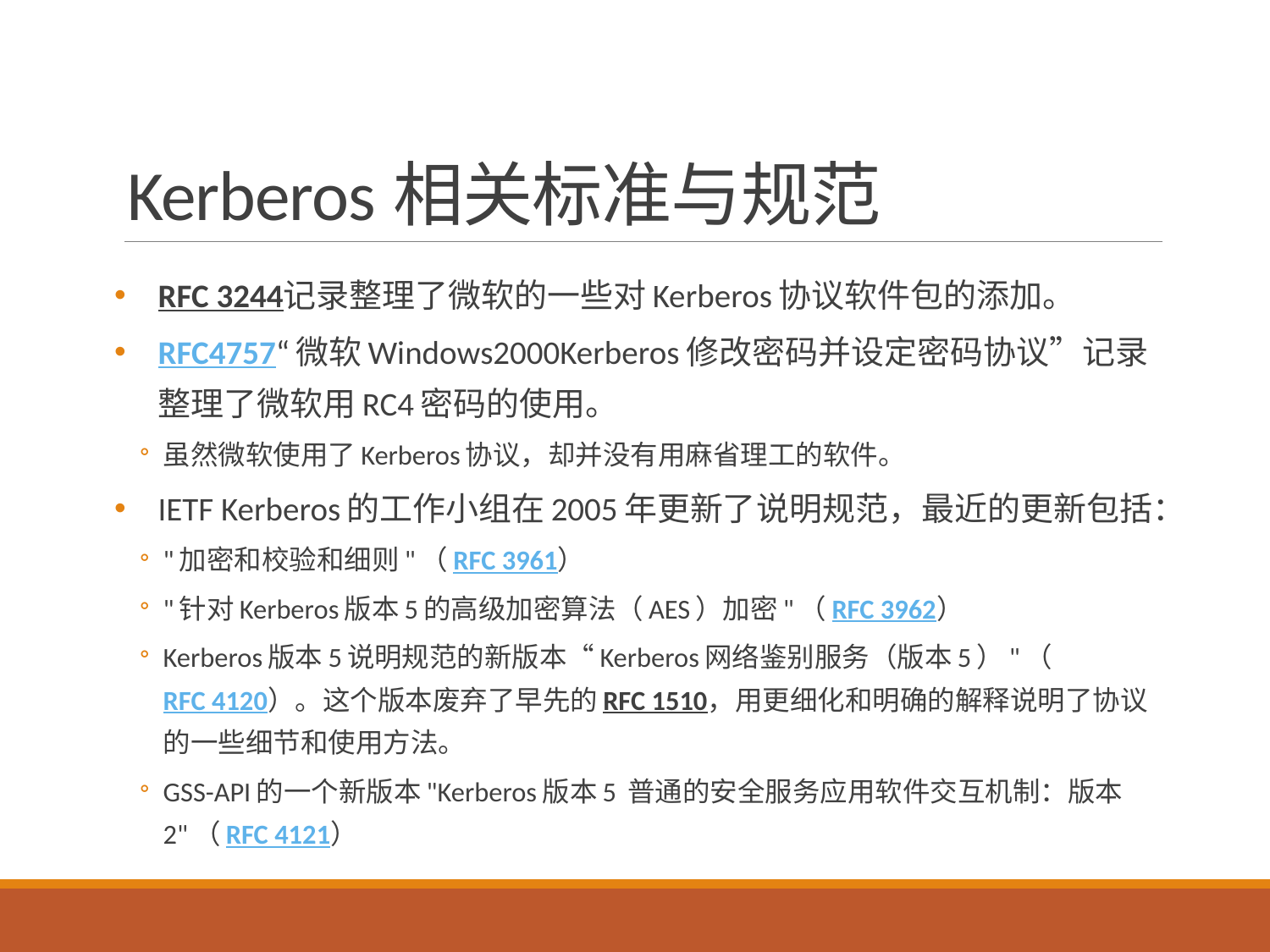

# Kerberos相关标准与规范
RFC 3244记录整理了微软的一些对Kerberos协议软件包的添加。
RFC4757“微软Windows2000Kerberos修改密码并设定密码协议”记录整理了微软用RC4密码的使用。
虽然微软使用了Kerberos协议，却并没有用麻省理工的软件。
IETF Kerberos的工作小组在2005年更新了说明规范，最近的更新包括：
"加密和校验和细则"（RFC 3961）
"针对Kerberos版本5的高级加密算法（AES）加密"（RFC 3962）
Kerberos版本5说明规范的新版本“Kerberos网络鉴别服务（版本5）"（RFC 4120）。这个版本废弃了早先的RFC 1510，用更细化和明确的解释说明了协议的一些细节和使用方法。
GSS-API的一个新版本"Kerberos版本5 普通的安全服务应用软件交互机制：版本2"（RFC 4121）